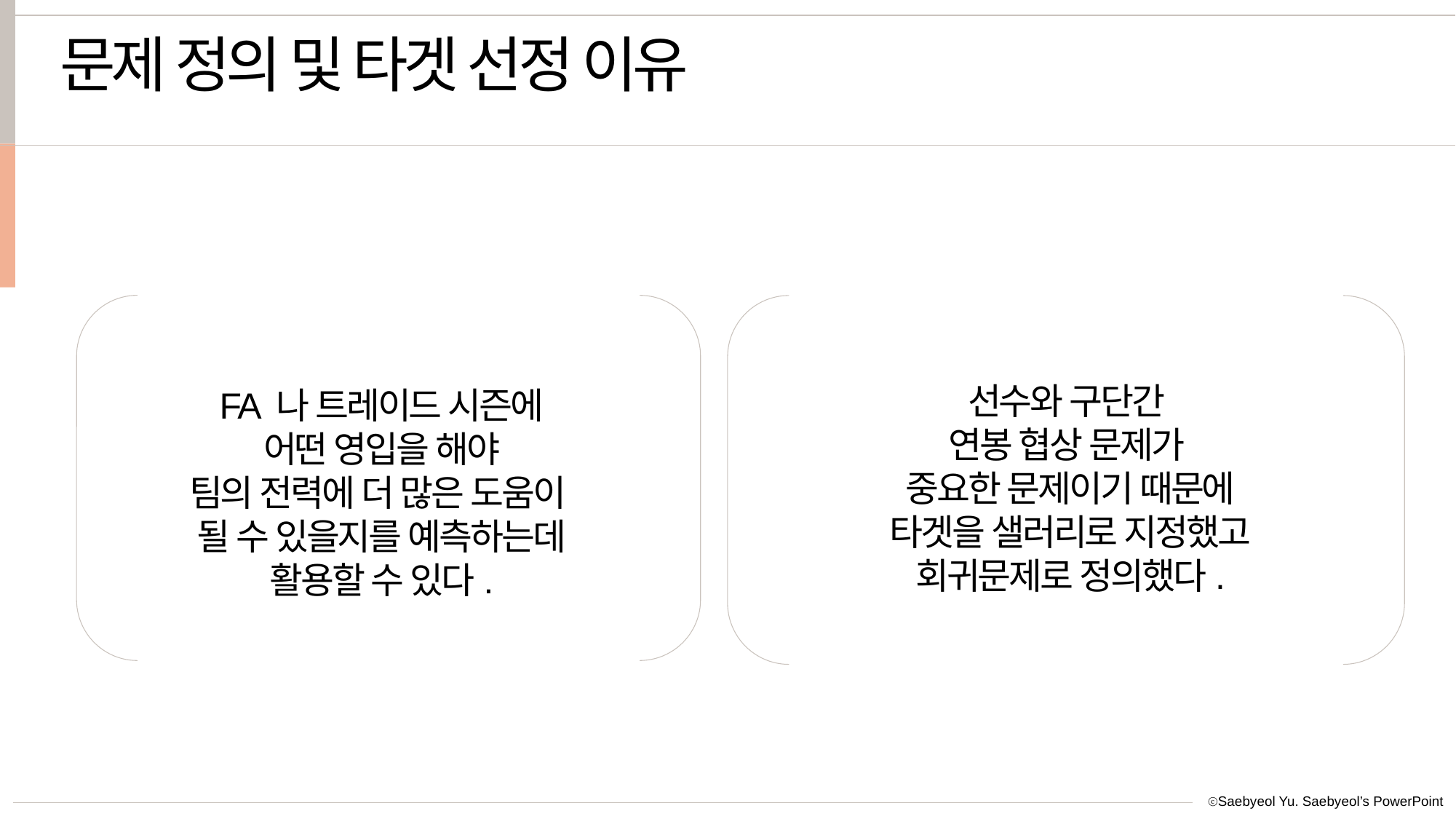

문제 정의 및 타겟 선정 이유

FA 나 트레이드 시즌에
어떤 영입을 해야
팀의 전력에 더 많은 도움이
될 수 있을지를 예측하는데
활용할 수 있다.
선수와 구단간
연봉 협상 문제가
중요한 문제이기 때문에
타겟을 샐러리로 지정했고
회귀문제로 정의했다.